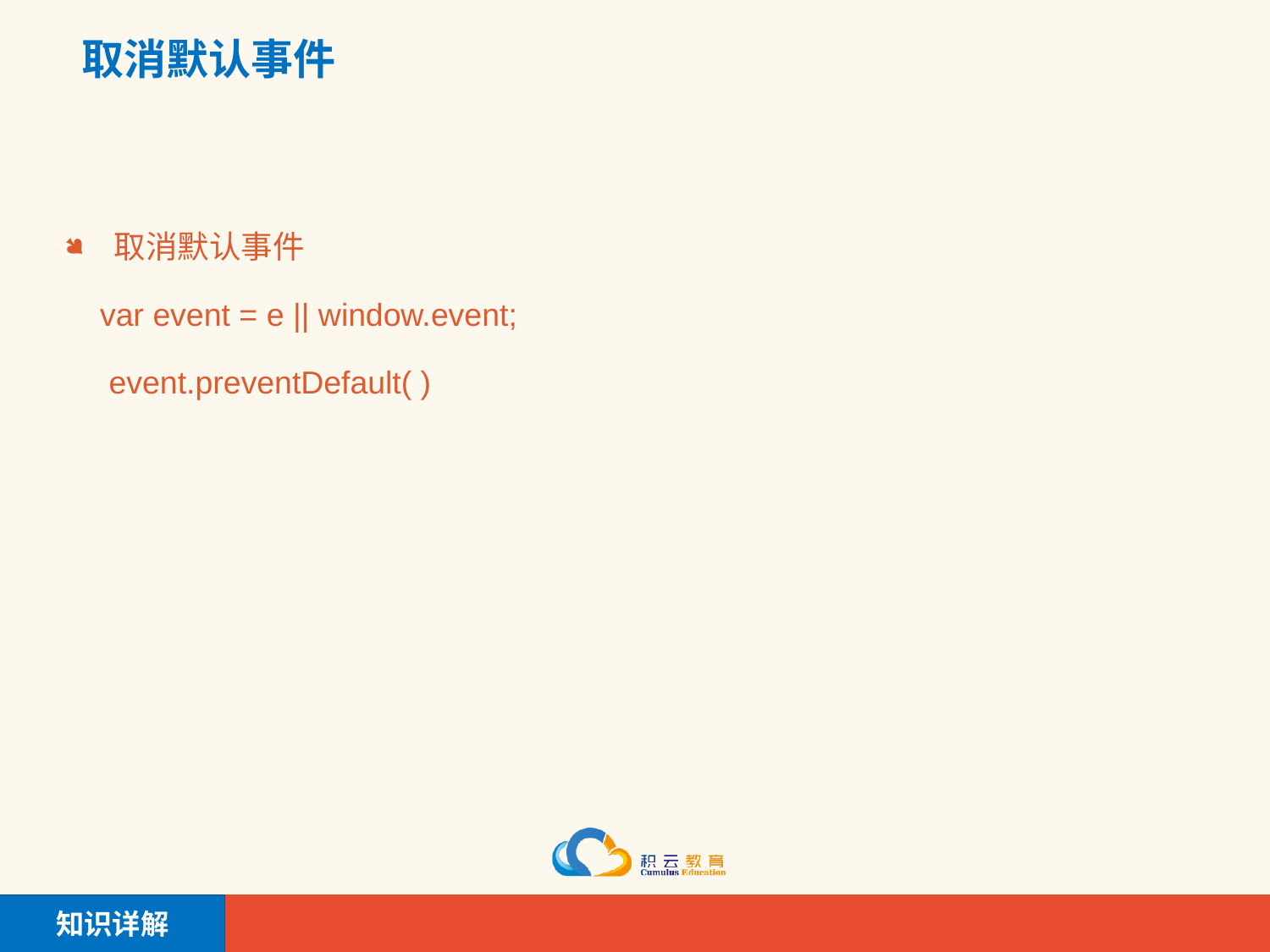

# 取消默认事件
取消默认事件
    var event = e || window.event;
     event.preventDefault( )